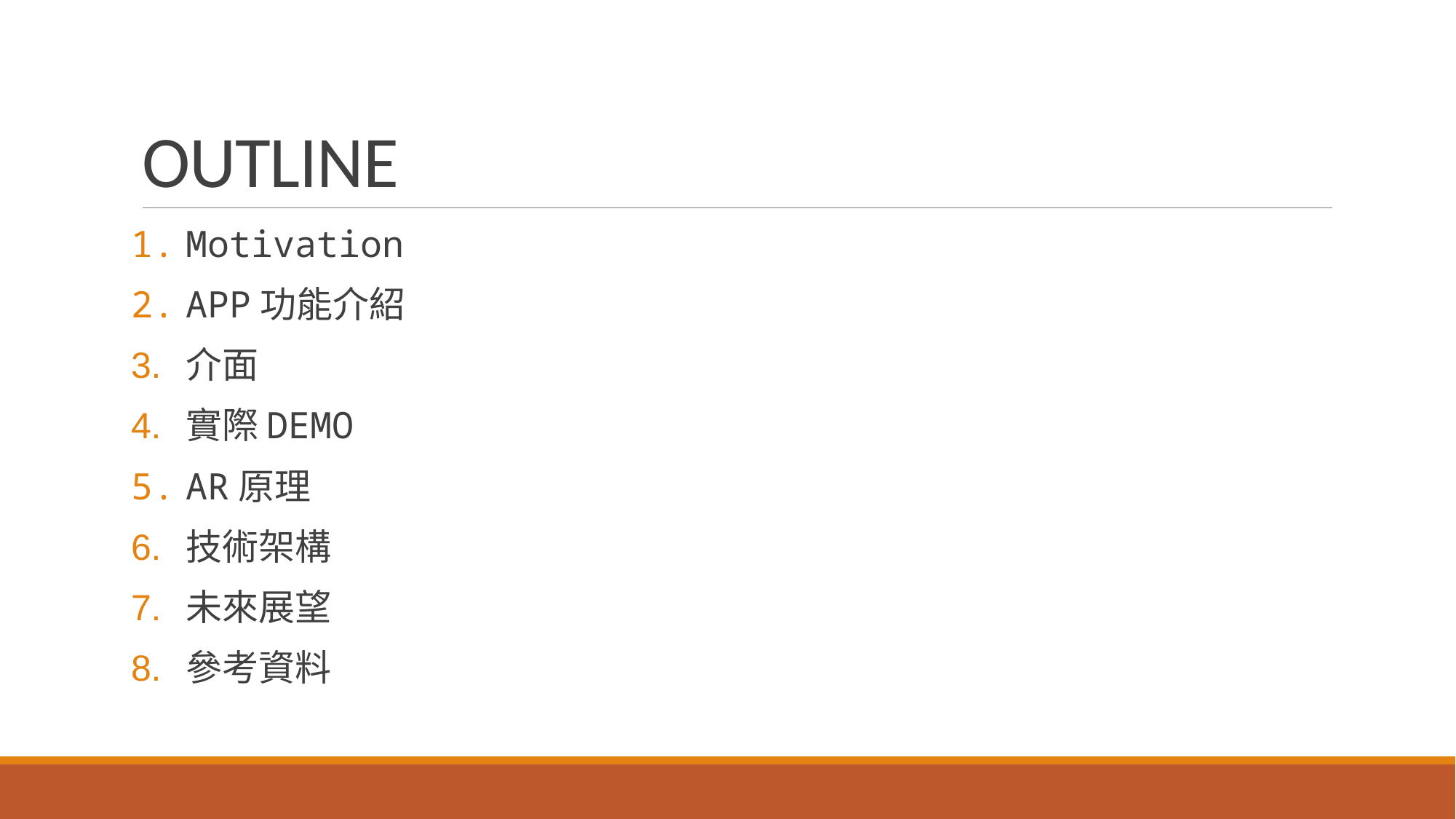

# OUTLINE
Motivation
APP功能介紹
介面
實際DEMO
AR原理
技術架構
未來展望
參考資料